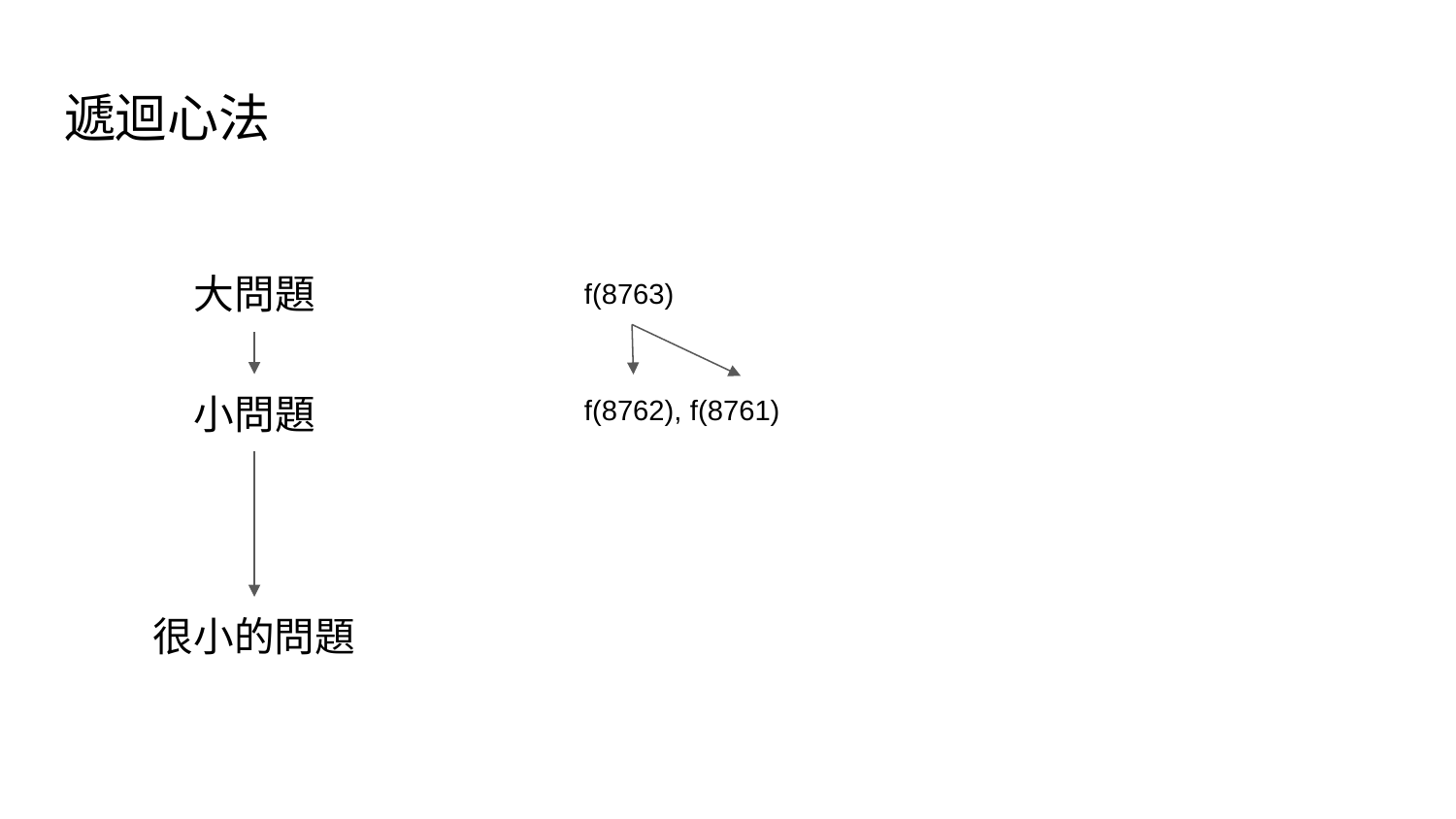

# 遞迴心法

大問題
f(8763)
小問題
f(8762), f(8761)
很小的問題